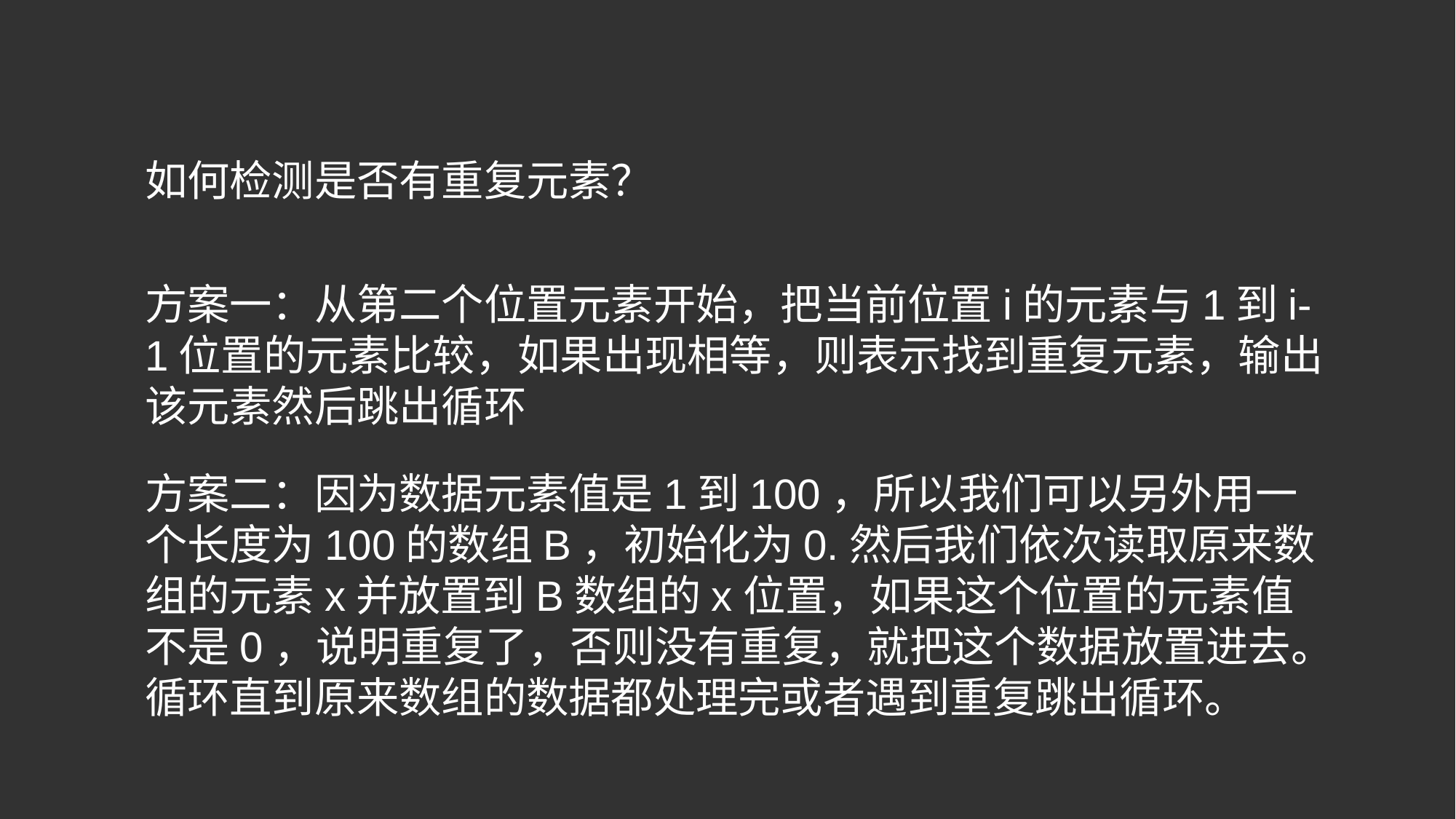

如何检测是否有重复元素？
方案一：从第二个位置元素开始，把当前位置i的元素与1到i-1位置的元素比较，如果出现相等，则表示找到重复元素，输出该元素然后跳出循环
方案二：因为数据元素值是1到100，所以我们可以另外用一个长度为100的数组B，初始化为0.然后我们依次读取原来数组的元素x并放置到B数组的x位置，如果这个位置的元素值不是0，说明重复了，否则没有重复，就把这个数据放置进去。循环直到原来数组的数据都处理完或者遇到重复跳出循环。